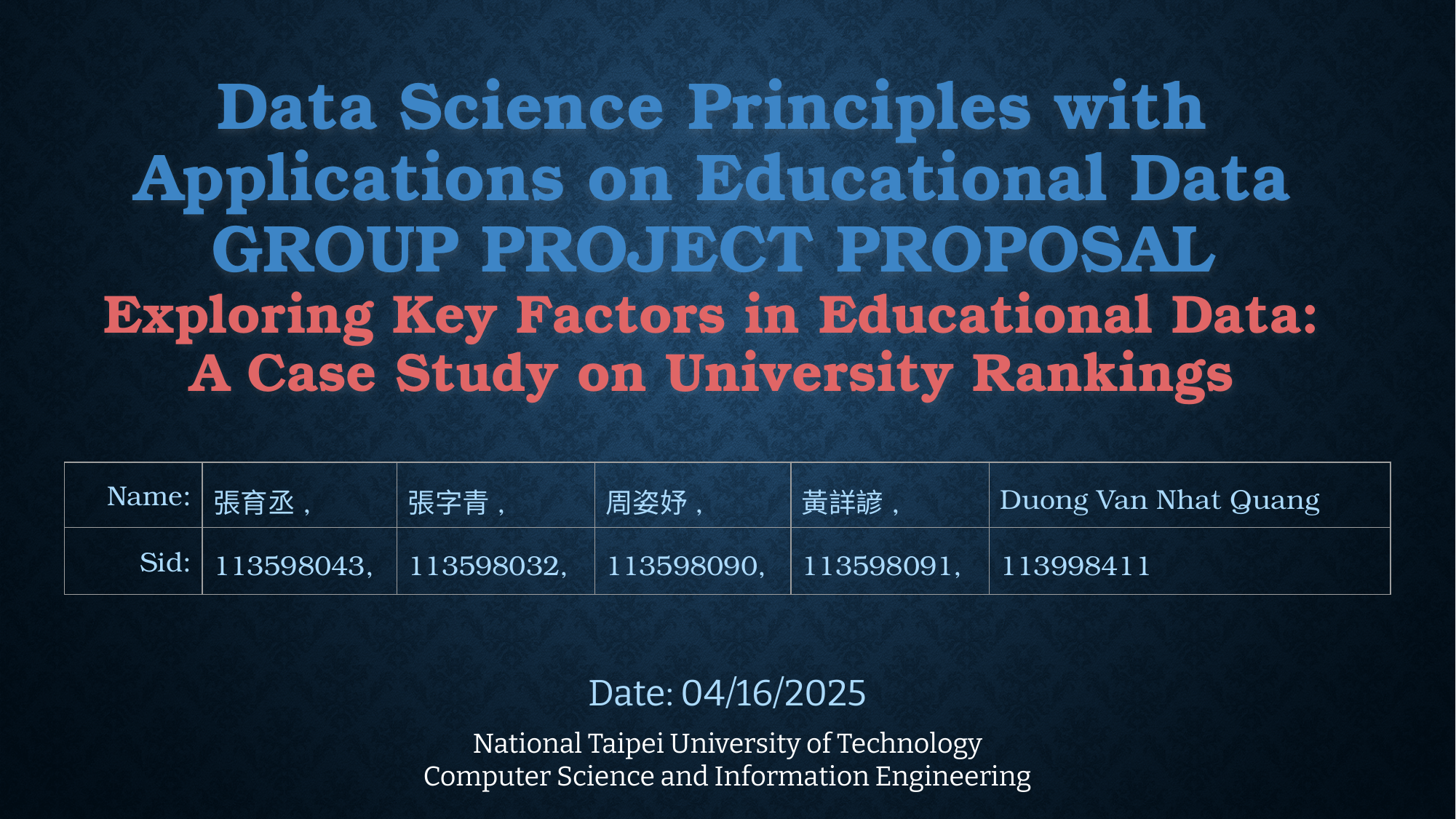

# Data Science Principles with Applications on Educational Data GROUP PROJECT PROPOSAL Exploring Key Factors in Educational Data:
A Case Study on University Rankings
| Name: | 張育丞, | 張字青, | 周姿妤, | 黃詳諺, | Duong Van Nhat Quang |
| --- | --- | --- | --- | --- | --- |
| Sid: | 113598043, | 113598032, | 113598090, | 113598091, | 113998411 |
Date: 04/16/2025
National Taipei University of Technology
Computer Science and Information Engineering